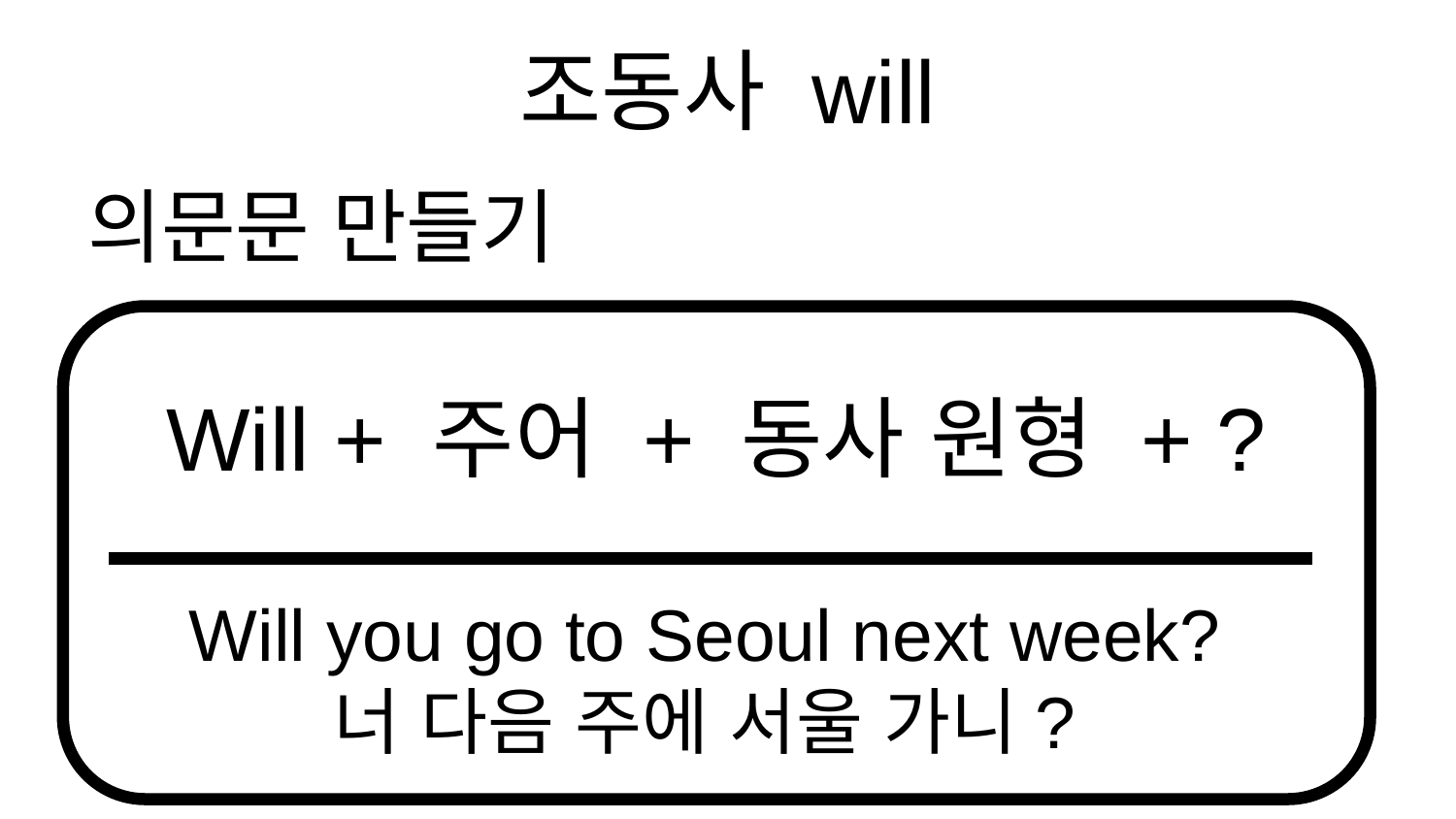

# 조동사 will
의문문 만들기

Will + 주어 + 동사 원형 + ?
Will you go to Seoul next week?
너 다음 주에 서울 가니?